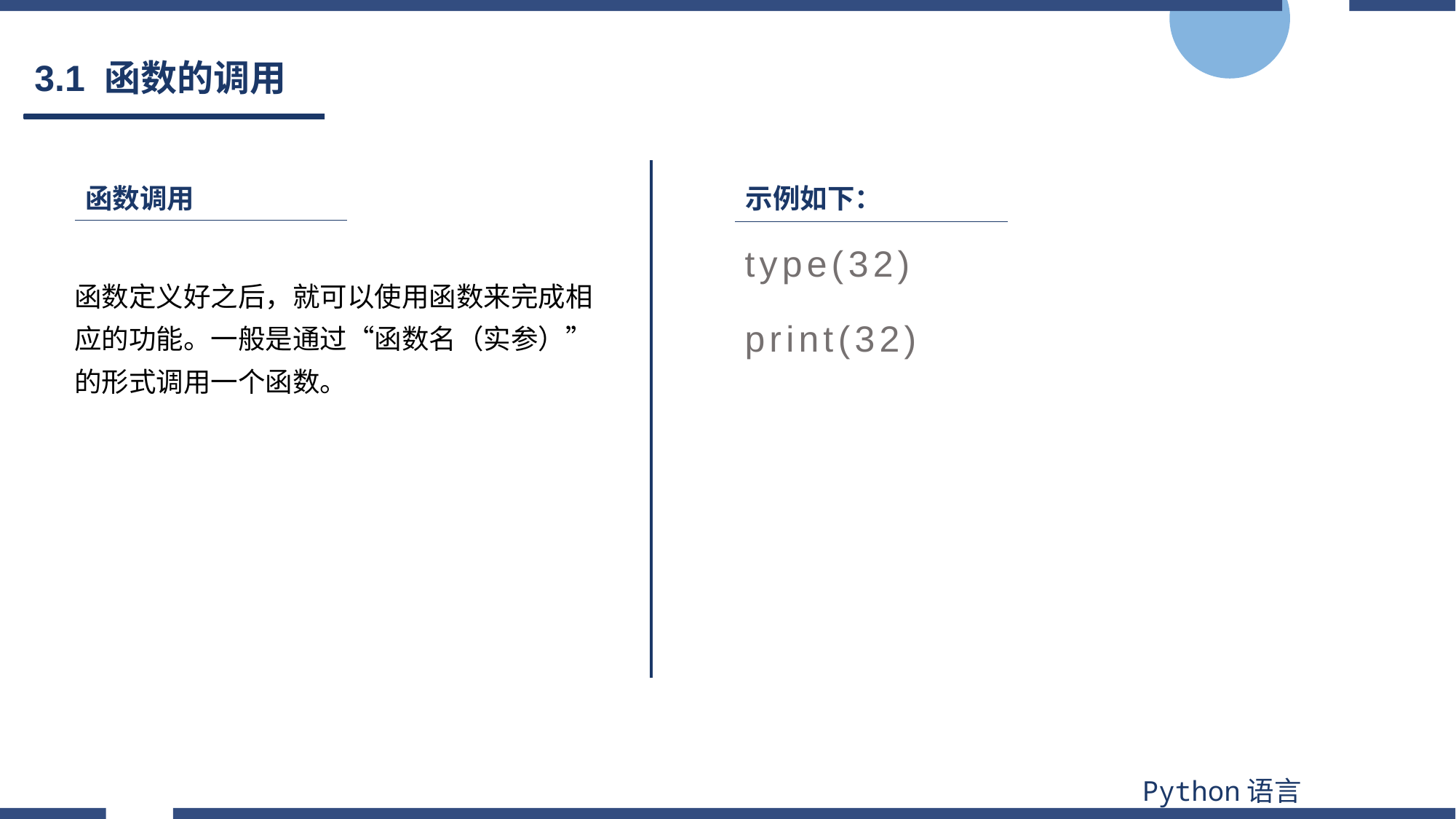

# 3.1 函数的调用
函数调用
示例如下：
type(32)
print(32)
函数定义好之后，就可以使用函数来完成相应的功能。一般是通过“函数名（实参）”的形式调用一个函数。